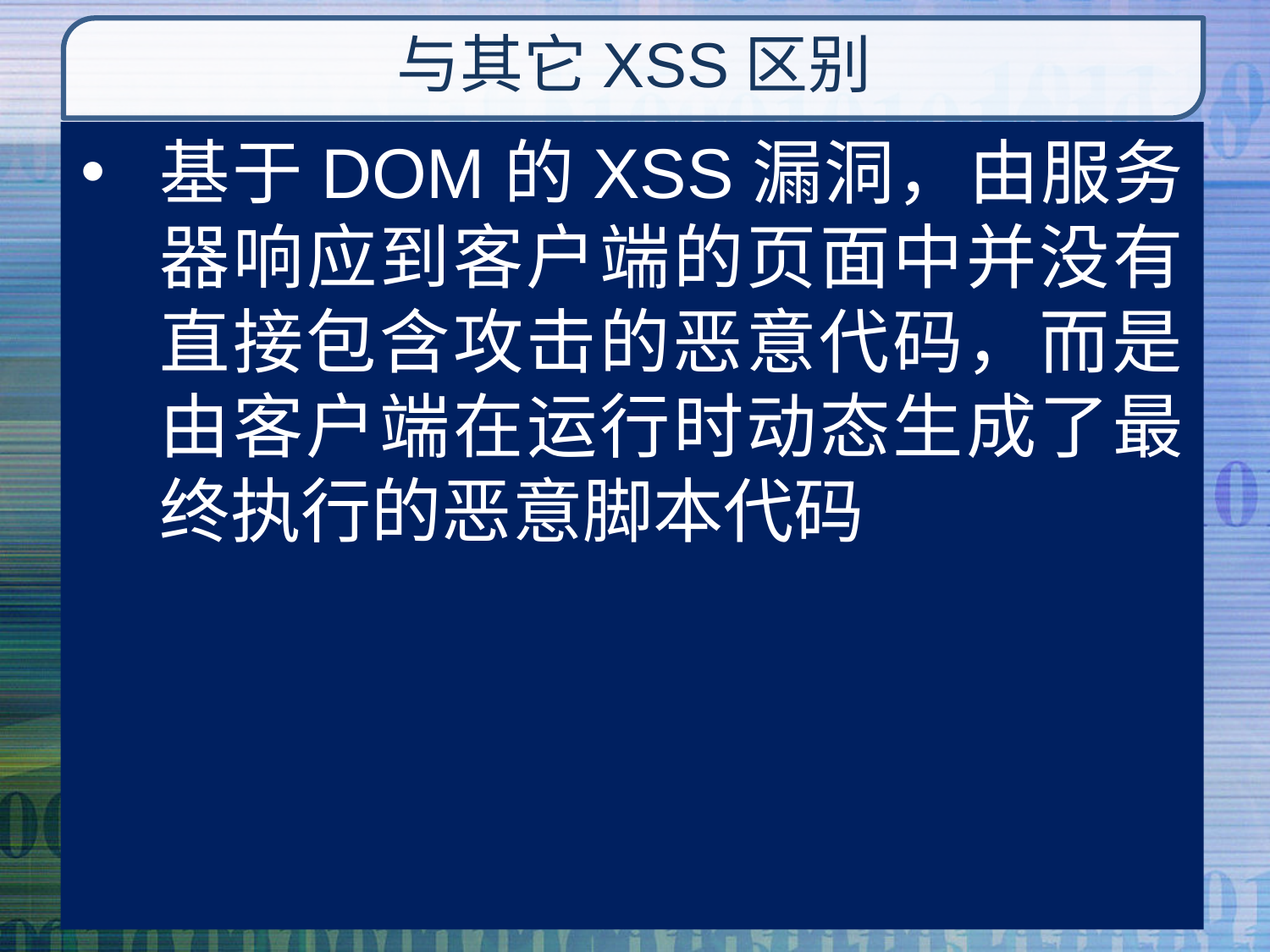

# 与其它XSS区别
基于DOM的XSS漏洞，由服务器响应到客户端的页面中并没有直接包含攻击的恶意代码，而是由客户端在运行时动态生成了最终执行的恶意脚本代码